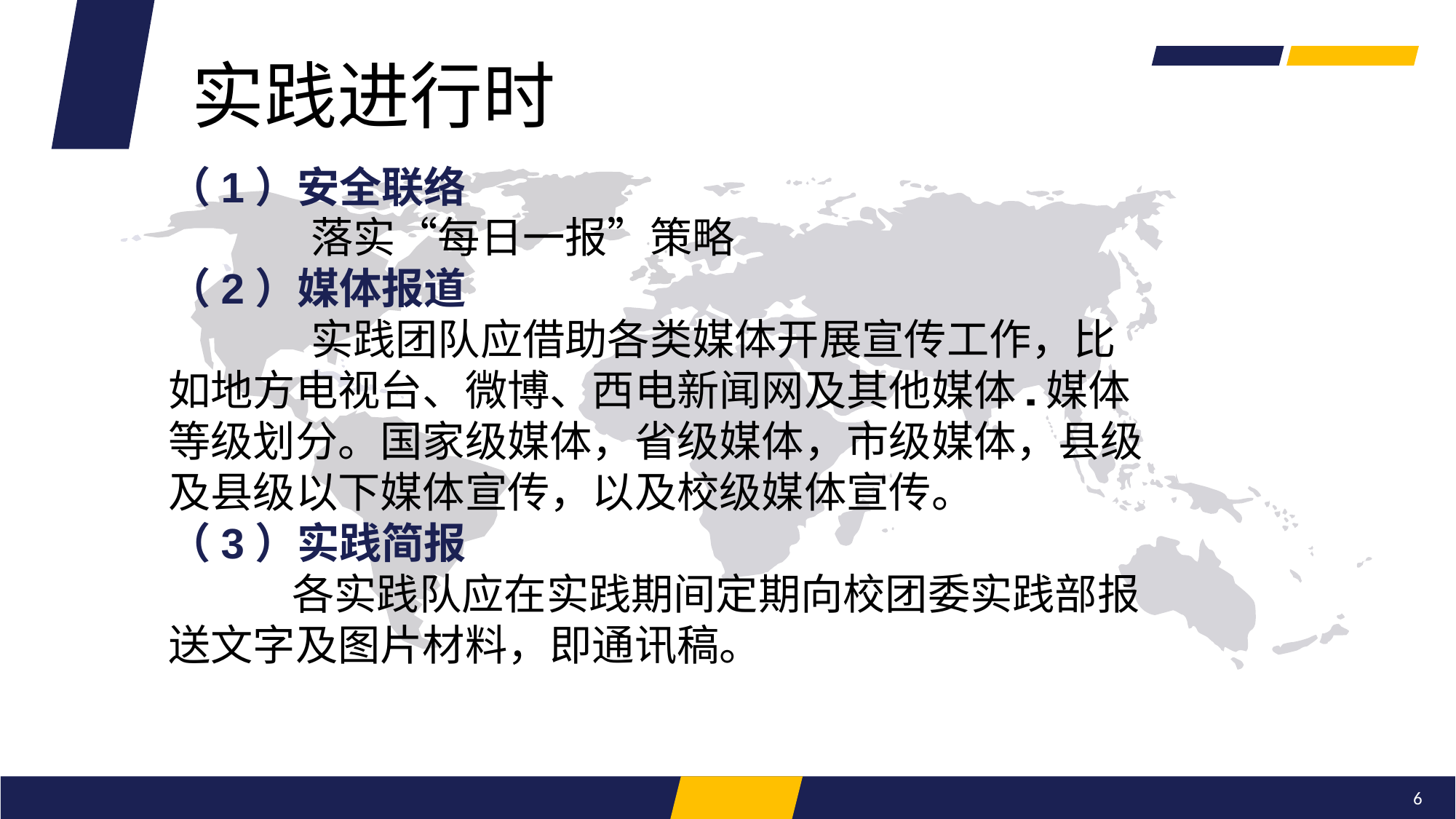

实践进行时

（1）安全联络
              落实“每日一报”策略
（2）媒体报道
              实践团队应借助各类媒体开展宣传工作，比如地方电视台、微博、西电新闻网及其他媒体.媒体等级划分。国家级媒体，省级媒体，市级媒体，县级及县级以下媒体宣传，以及校级媒体宣传。
（3）实践简报
            各实践队应在实践期间定期向校团委实践部报送文字及图片材料，即通讯稿。

6